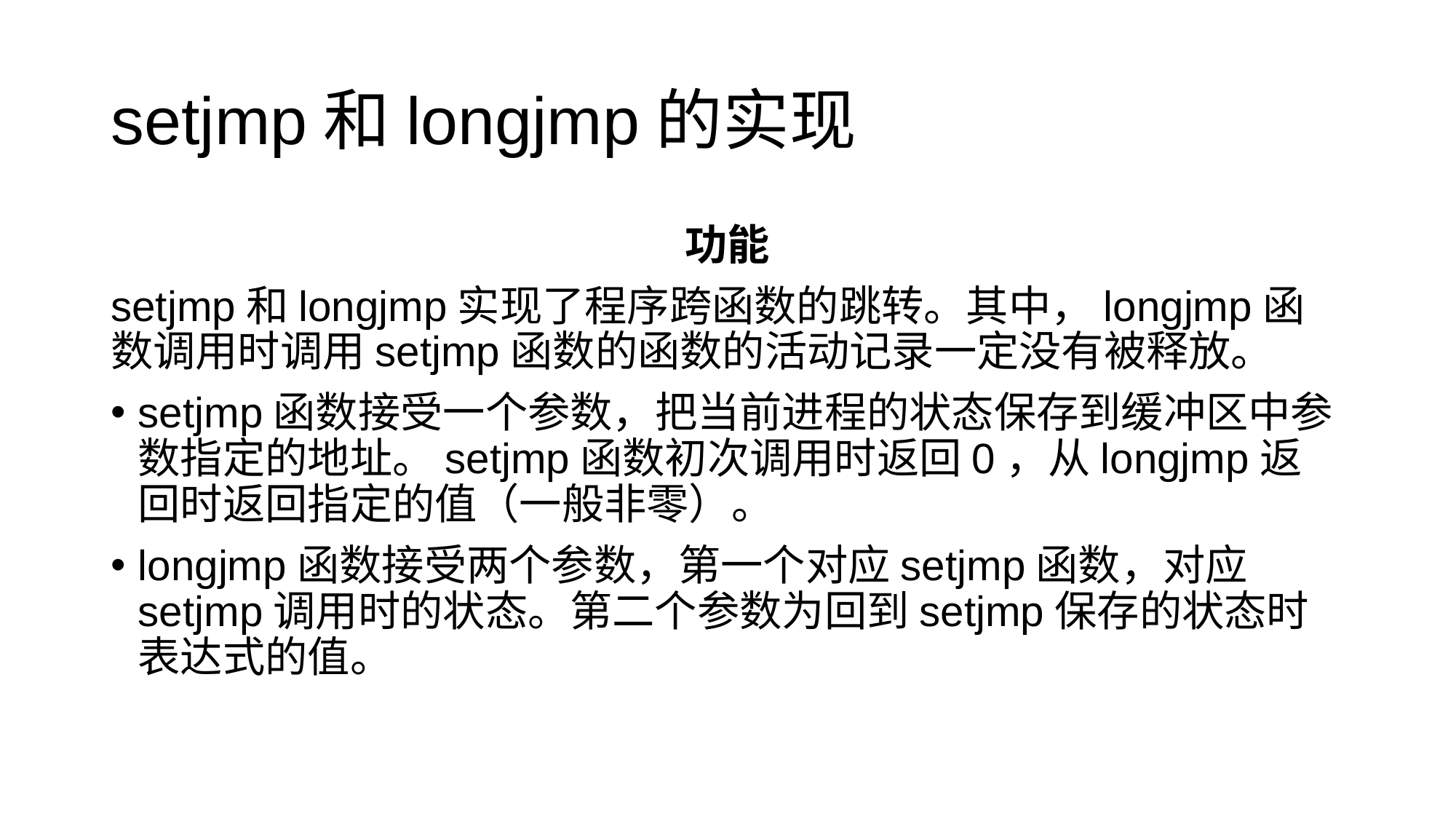

# setjmp和longjmp的实现
功能
setjmp和longjmp实现了程序跨函数的跳转。其中，longjmp函数调用时调用setjmp函数的函数的活动记录一定没有被释放。
setjmp函数接受一个参数，把当前进程的状态保存到缓冲区中参数指定的地址。setjmp函数初次调用时返回0，从longjmp返回时返回指定的值（一般非零）。
longjmp函数接受两个参数，第一个对应setjmp函数，对应setjmp调用时的状态。第二个参数为回到setjmp保存的状态时表达式的值。